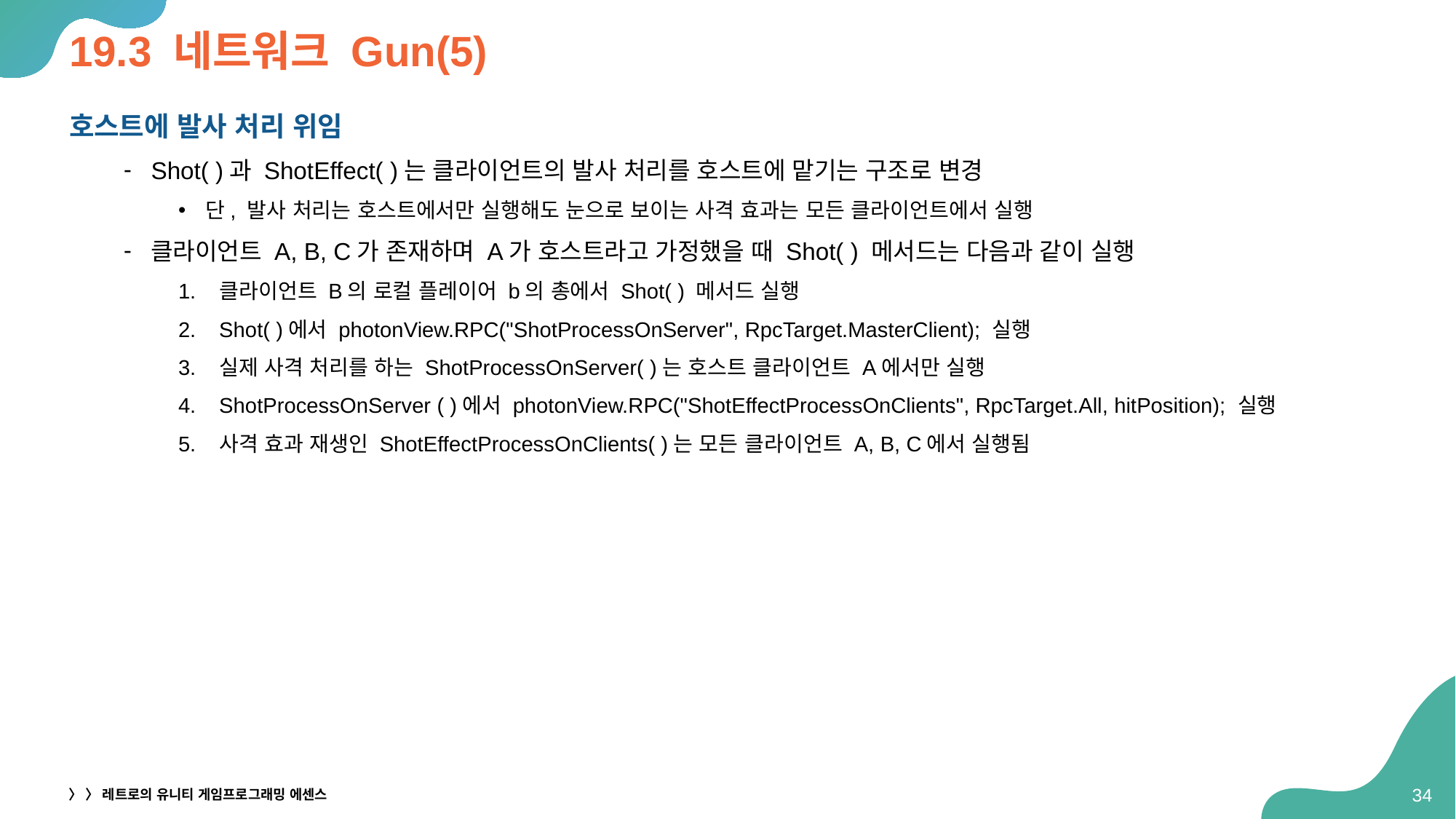

# 19.3 네트워크 Gun(5)
호스트에 발사 처리 위임
Shot( )과 ShotEffect( )는 클라이언트의 발사 처리를 호스트에 맡기는 구조로 변경
단, 발사 처리는 호스트에서만 실행해도 눈으로 보이는 사격 효과는 모든 클라이언트에서 실행
클라이언트 A, B, C가 존재하며 A가 호스트라고 가정했을 때 Shot( ) 메서드는 다음과 같이 실행
클라이언트 B의 로컬 플레이어 b의 총에서 Shot( ) 메서드 실행
Shot( )에서 photonView.RPC("ShotProcessOnServer", RpcTarget.MasterClient); 실행
실제 사격 처리를 하는 ShotProcessOnServer( )는 호스트 클라이언트 A에서만 실행
ShotProcessOnServer ( )에서 photonView.RPC("ShotEffectProcessOnClients", RpcTarget.All, hitPosition); 실행
사격 효과 재생인 ShotEffectProcessOnClients( )는 모든 클라이언트 A, B, C에서 실행됨
34